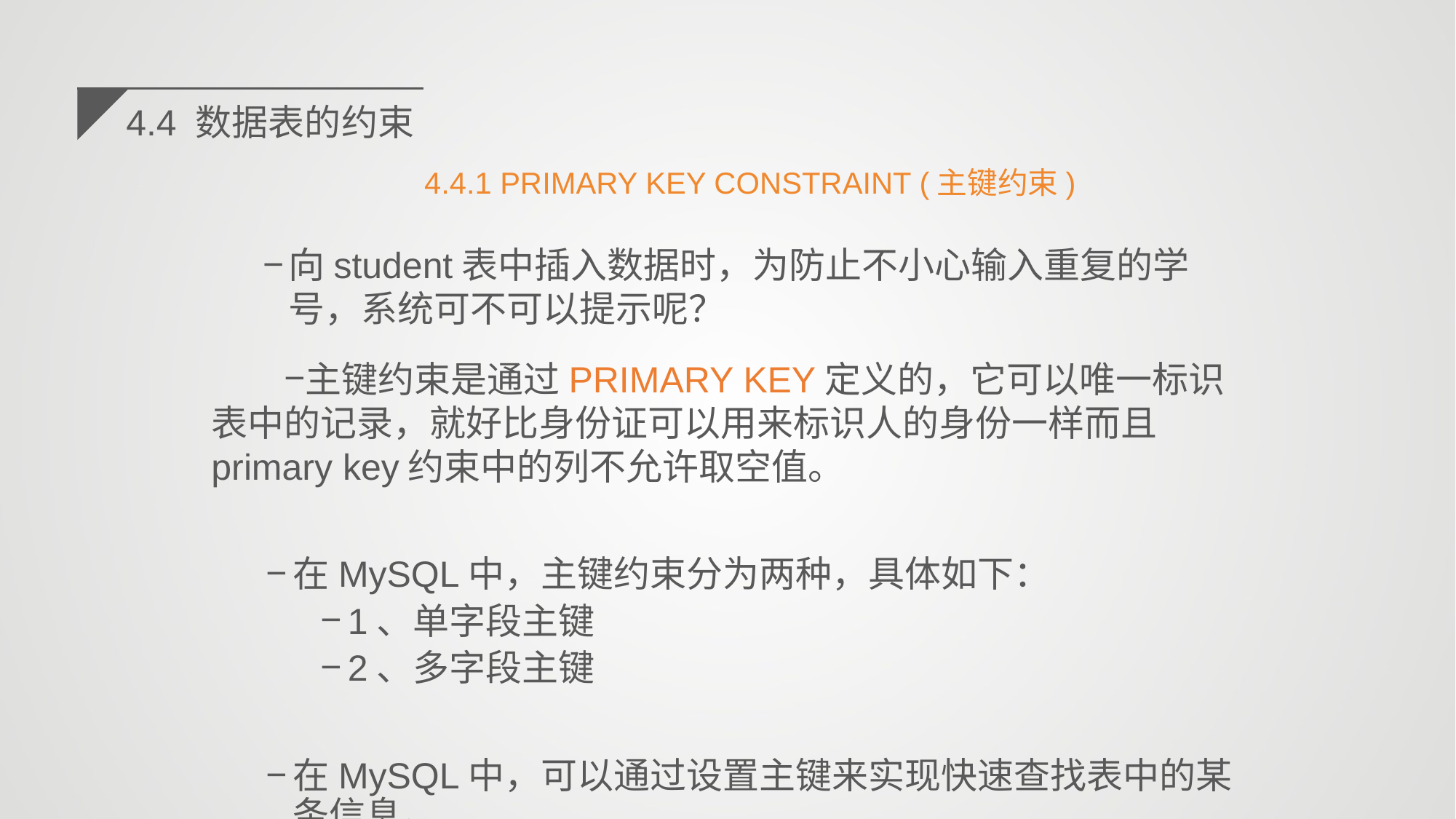

4.4 数据表的约束

4.4.1 PRIMARY KEY CONSTRAINT (主键约束)
向student表中插入数据时，为防止不小心输入重复的学号，系统可不可以提示呢？
主键约束是通过PRIMARY KEY定义的，它可以唯一标识表中的记录，就好比身份证可以用来标识人的身份一样而且primary key约束中的列不允许取空值。

在MySQL中，主键约束分为两种，具体如下：
1、单字段主键
2、多字段主键

在MySQL中，可以通过设置主键来实现快速查找表中的某条信息。